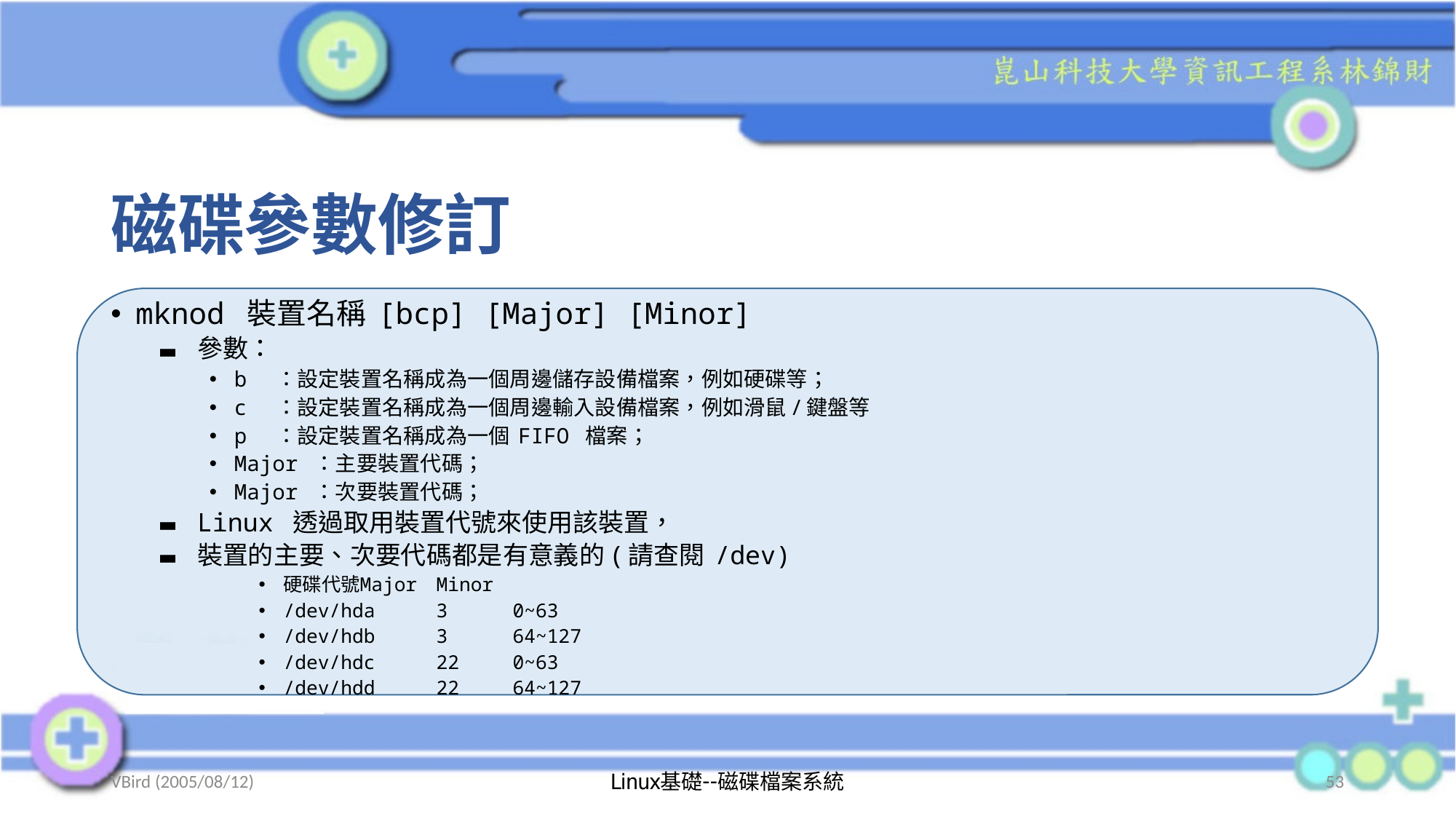

# 磁碟參數修訂

mknod 裝置名稱 [bcp] [Major] [Minor]
參數：
b  ：設定裝置名稱成為一個周邊儲存設備檔案，例如硬碟等；
c  ：設定裝置名稱成為一個周邊輸入設備檔案，例如滑鼠/鍵盤等
p  ：設定裝置名稱成為一個 FIFO 檔案；
Major ：主要裝置代碼；
Major ：次要裝置代碼；
Linux 透過取用裝置代號來使用該裝置，
裝置的主要、次要代碼都是有意義的(請查閱 /dev)
硬碟代號	Major	Minor
/dev/hda	3	0~63
/dev/hdb	3	64~127
/dev/hdc	22	0~63
/dev/hdd	22	64~127
VBird (2005/08/12)
Linux基礎--磁碟檔案系統
53